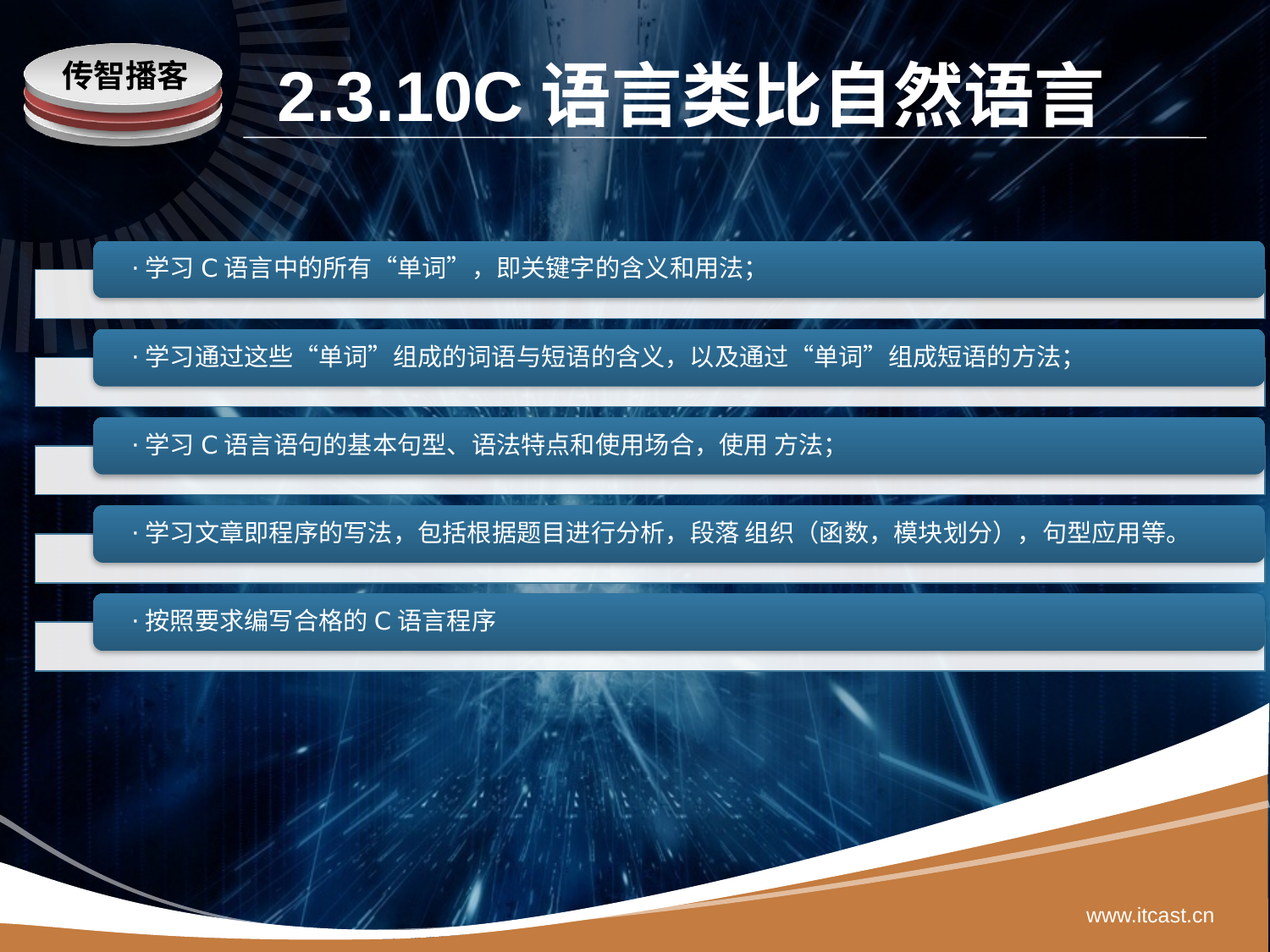

# 2.3.10C语言类比自然语言
·学习C语言中的所有“单词”，即关键字的含义和用法；
·学习通过这些“单词”组成的词语与短语的含义，以及通过“单词”组成短语的方法；
·学习C语言语句的基本句型、语法特点和使用场合，使用 方法；
·学习文章即程序的写法，包括根据题目进行分析，段落 组织（函数，模块划分），句型应用等。
·按照要求编写合格的C语言程序
www.itcast.cn